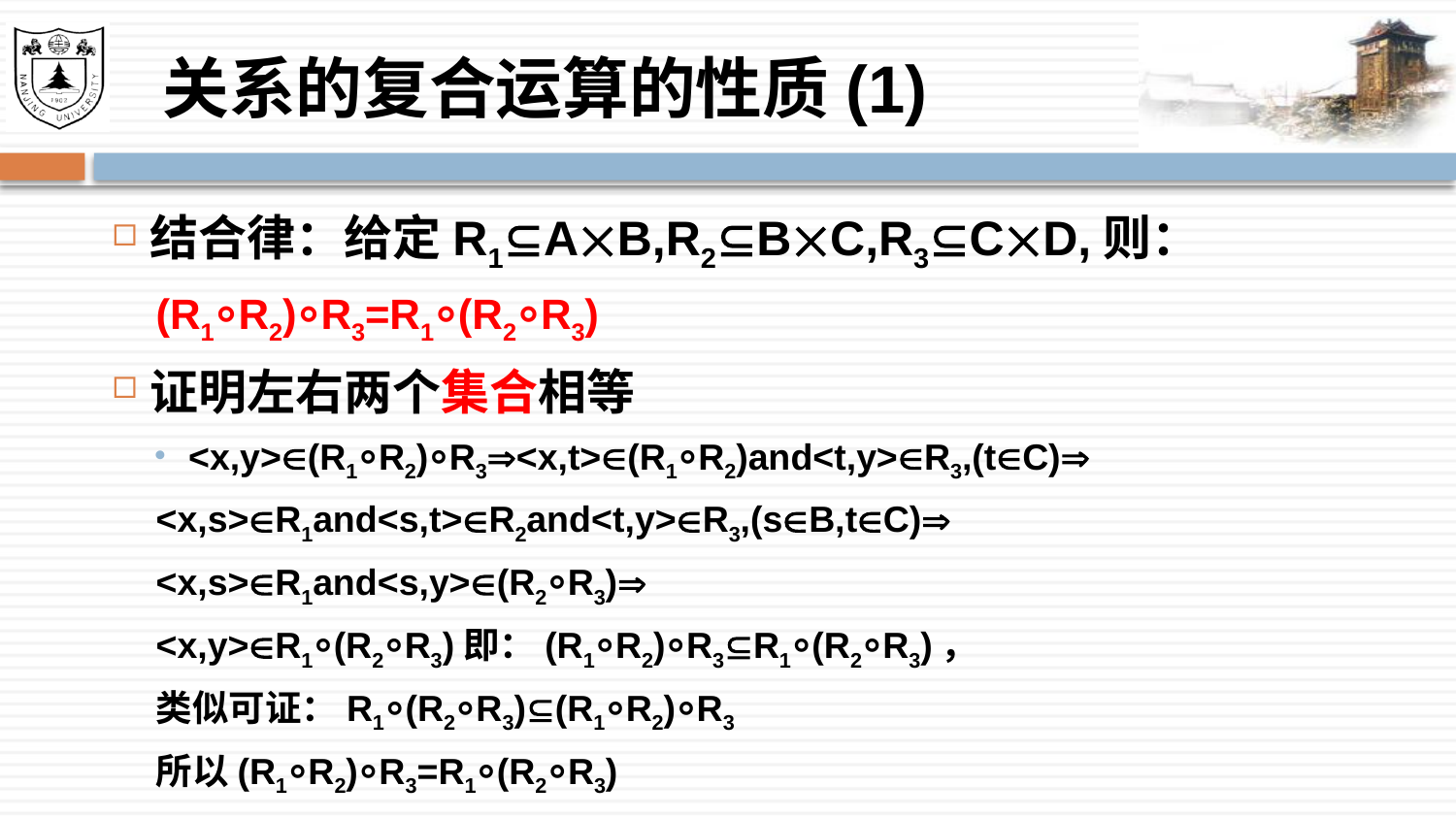

# 关系的复合运算的性质(1)
结合律：给定R1⊆A×B,R2⊆B×C,R3⊆C×D,则：
(R1⸰R2)⸰R3=R1⸰(R2⸰R3)
证明左右两个集合相等
<x,y>∈(R1⸰R2)⸰R3⇒<x,t>∈(R1⸰R2)and<t,y>∈R3,(t∈C)⇒
<x,s>∈R1and<s,t>∈R2and<t,y>∈R3,(s∈B,t∈C)⇒
<x,s>∈R1and<s,y>∈(R2⸰R3)⇒
<x,y>∈R1⸰(R2⸰R3)即：(R1⸰R2)⸰R3⊆R1⸰(R2⸰R3)，
类似可证：R1⸰(R2⸰R3)⊆(R1⸰R2)⸰R3
所以(R1⸰R2)⸰R3=R1⸰(R2⸰R3)